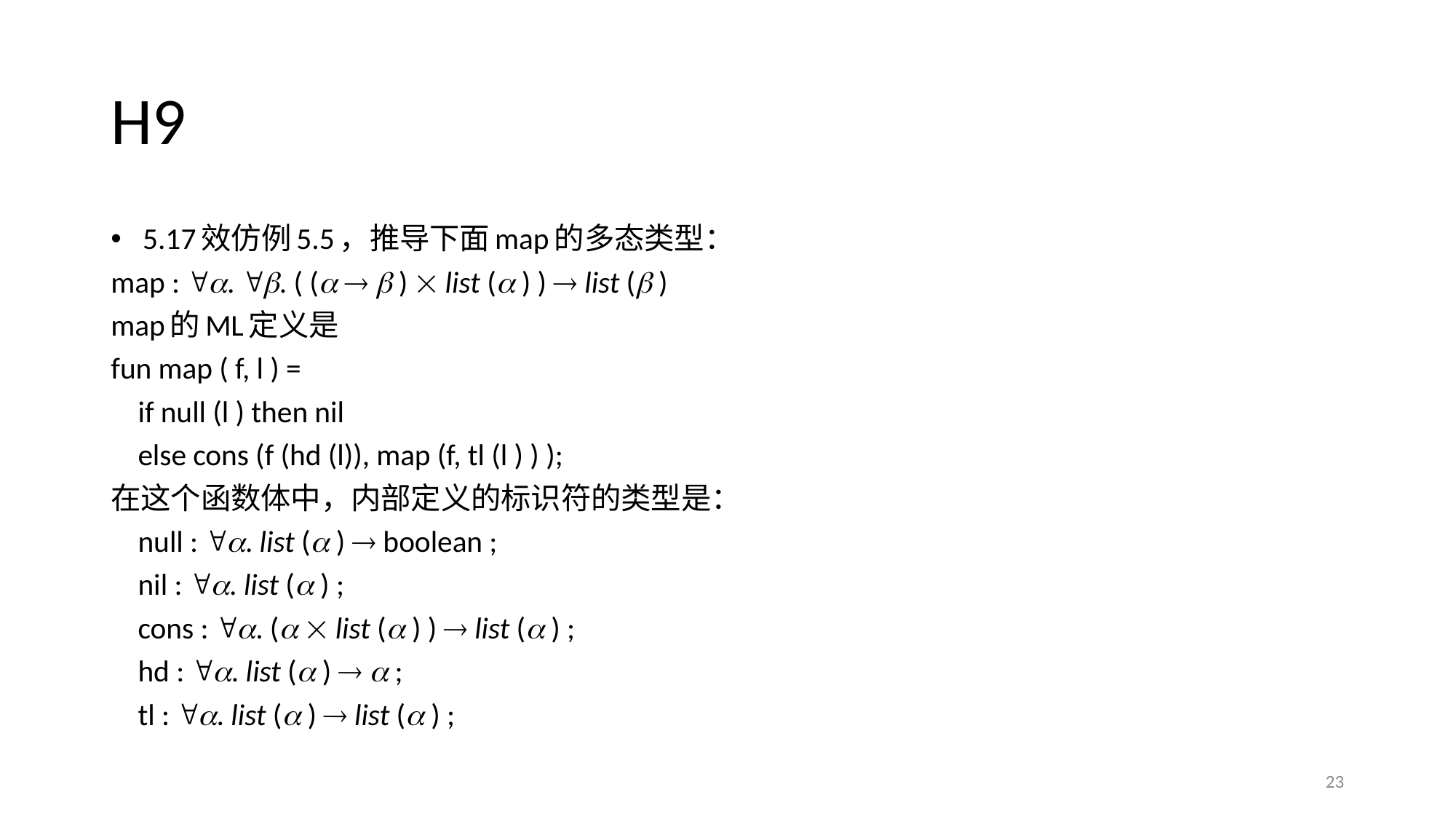

# H9
 5.17效仿例5.5，推导下面map的多态类型：
map : ∀α. ∀β. ( (α → β ) × list (α ) ) → list (β )
map的ML定义是
fun map ( f, l ) =
    if null (l ) then nil
    else cons (f (hd (l)), map (f, tl (l ) ) );
在这个函数体中，内部定义的标识符的类型是：
    null : ∀α. list (α ) → boolean ;
    nil : ∀α. list (α ) ;
    cons : ∀α. (α × list (α ) ) → list (α ) ;
    hd : ∀α. list (α ) → α ;
    tl : ∀α. list (α ) → list (α ) ;

23